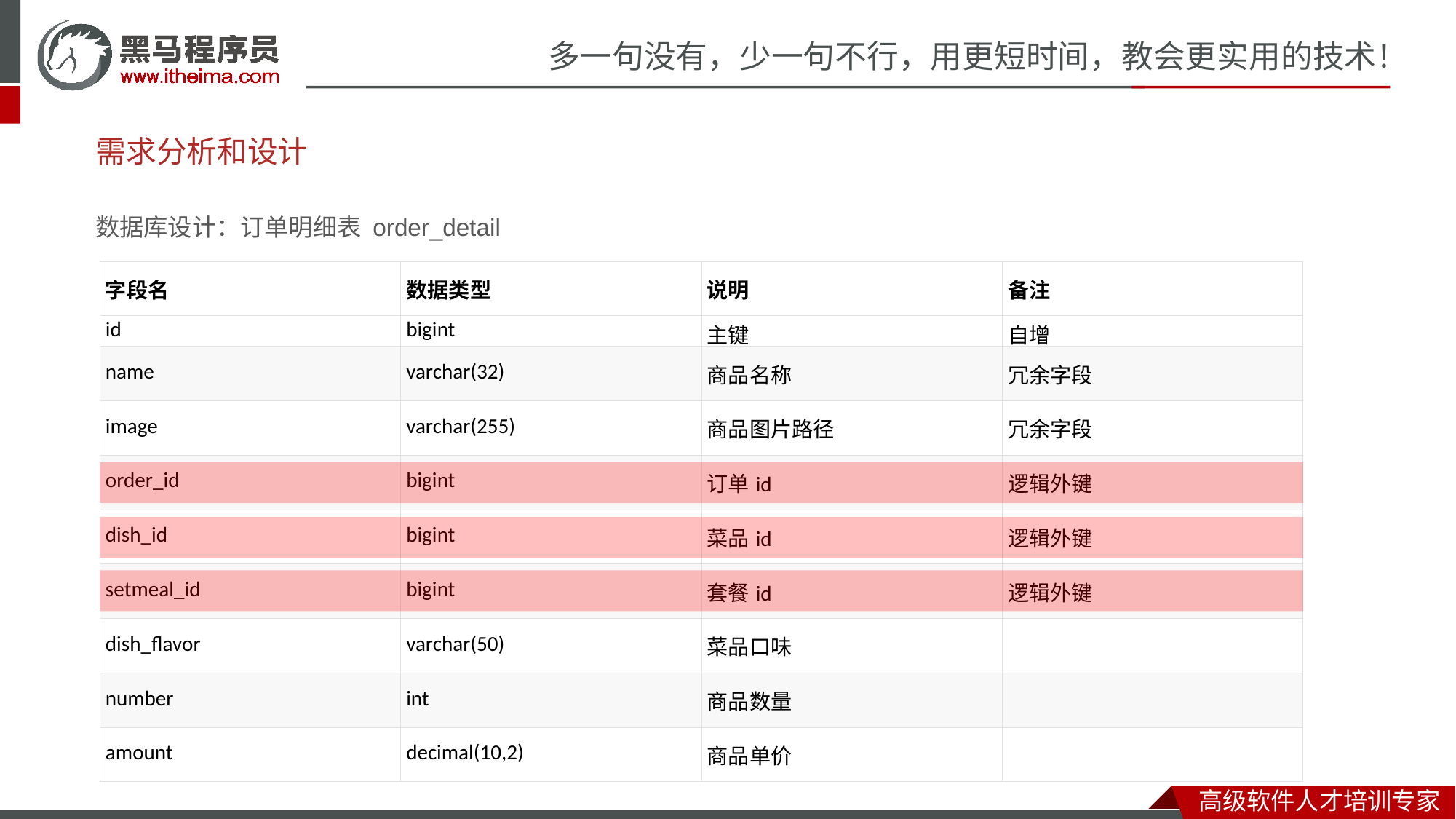

# 需求分析和设计
数据库设计：订单明细表 order_detail

| 字段名 | 数据类型 | 说明 | 备注 |
| --- | --- | --- | --- |
| id | bigint | 主键 | 自增 |
| name | varchar(32) | 商品名称 | 冗余字段 |
| image | varchar(255) | 商品图片路径 | 冗余字段 |
| order\_id | bigint | 订单id | 逻辑外键 |
| dish\_id | bigint | 菜品id | 逻辑外键 |
| setmeal\_id | bigint | 套餐id | 逻辑外键 |
| dish\_flavor | varchar(50) | 菜品口味 |  |
| number | int | 商品数量 |  |
| amount | decimal(10,2) | 商品单价 |  |